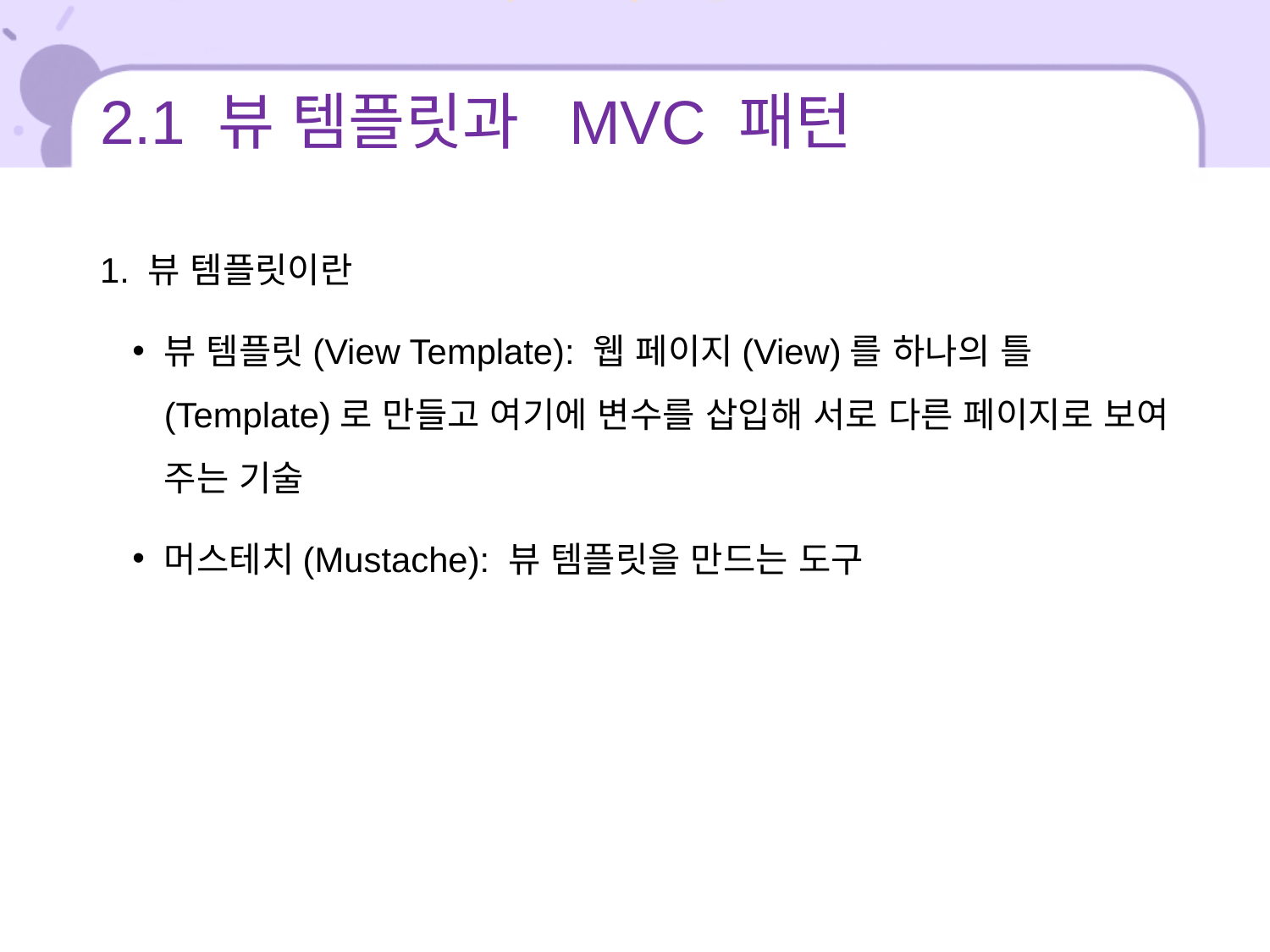

# 2.1 뷰 템플릿과  MVC 패턴
1. 뷰 템플릿이란
뷰 템플릿(View Template): 웹 페이지(View)를 하나의 틀(Template)로 만들고 여기에 변수를 삽입해 서로 다른 페이지로 보여 주는 기술
머스테치(Mustache): 뷰 템플릿을 만드는 도구